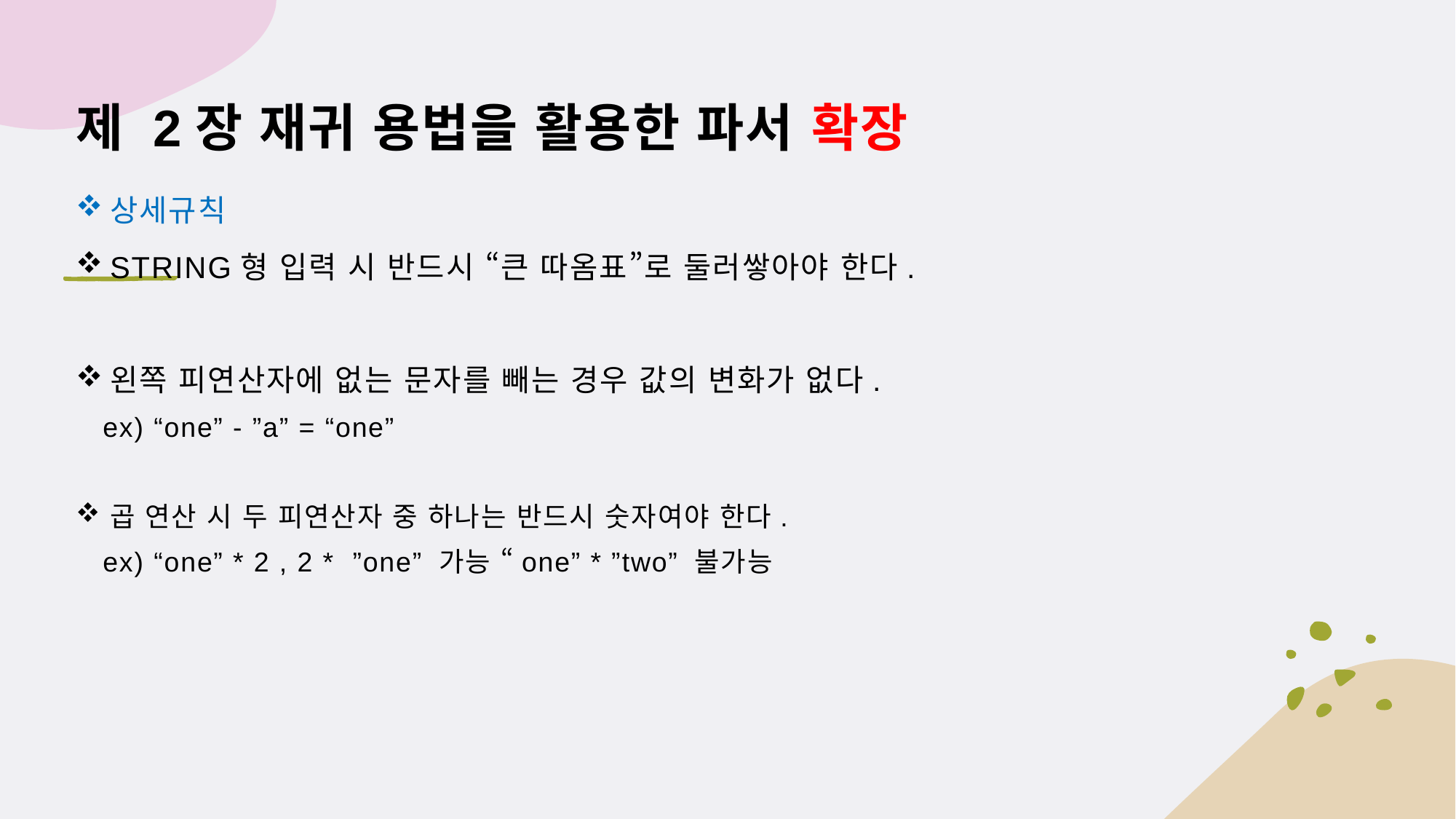

# 제 2장 재귀 용법을 활용한 파서 확장
상세규칙
STRING형 입력 시 반드시 “큰 따옴표”로 둘러쌓아야 한다.

왼쪽 피연산자에 없는 문자를 빼는 경우 값의 변화가 없다.
   ex) “one” - ”a” = “one”

곱 연산 시 두 피연산자 중 하나는 반드시 숫자여야 한다.
   ex) “one” * 2 , 2 *  ”one” 가능 “one” * ”two” 불가능